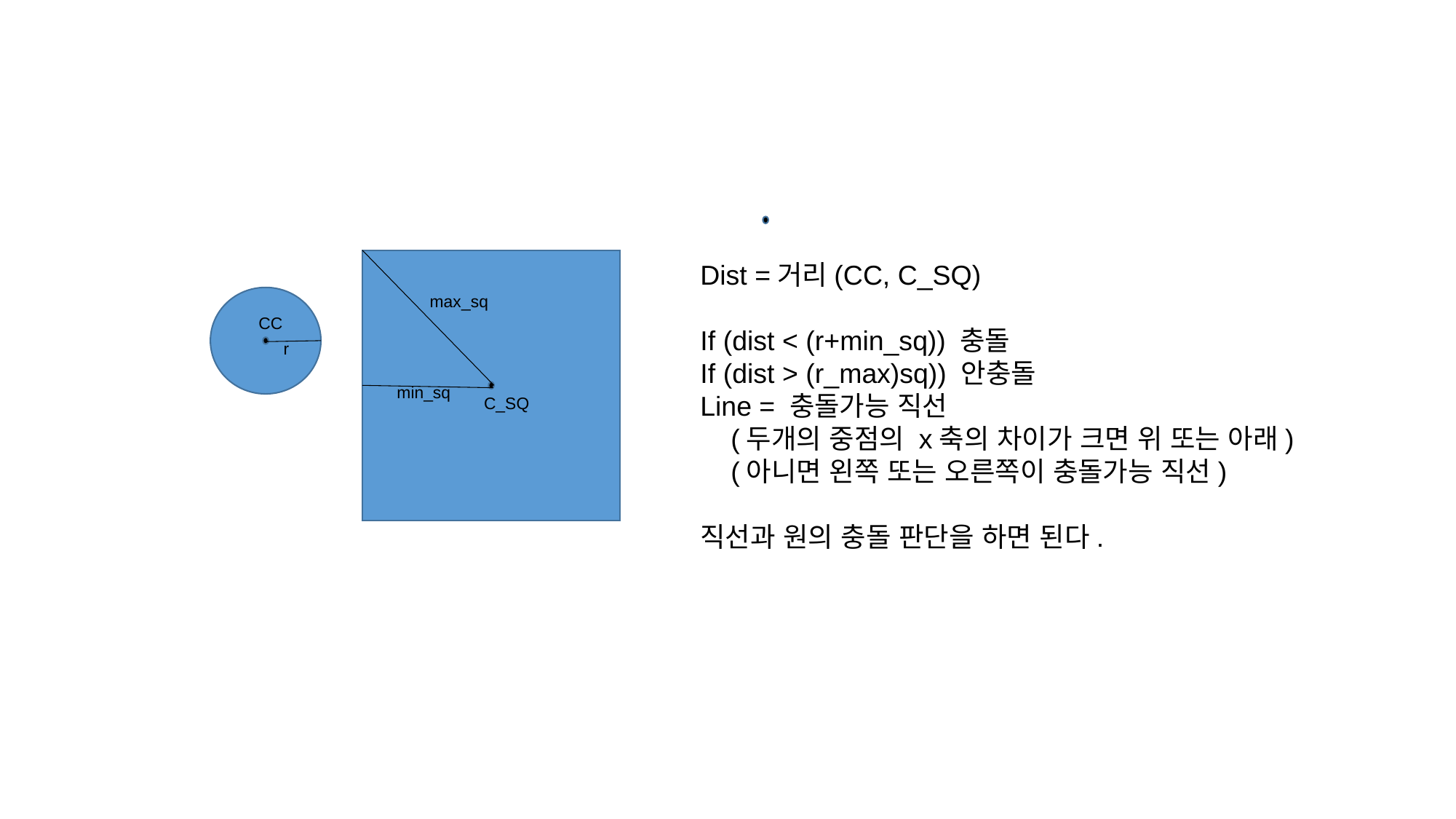

Dist =거리(CC, C_SQ)

If (dist < (r+min_sq)) 충돌
If (dist > (r_max)sq)) 안충돌
Line = 충돌가능 직선
    (두개의 중점의 x축의 차이가 크면 위 또는 아래)
    (아니면 왼쪽 또는 오른쪽이 충돌가능 직선)

직선과 원의 충돌 판단을 하면 된다.
max_sq

CC
r

min_sq

C_SQ